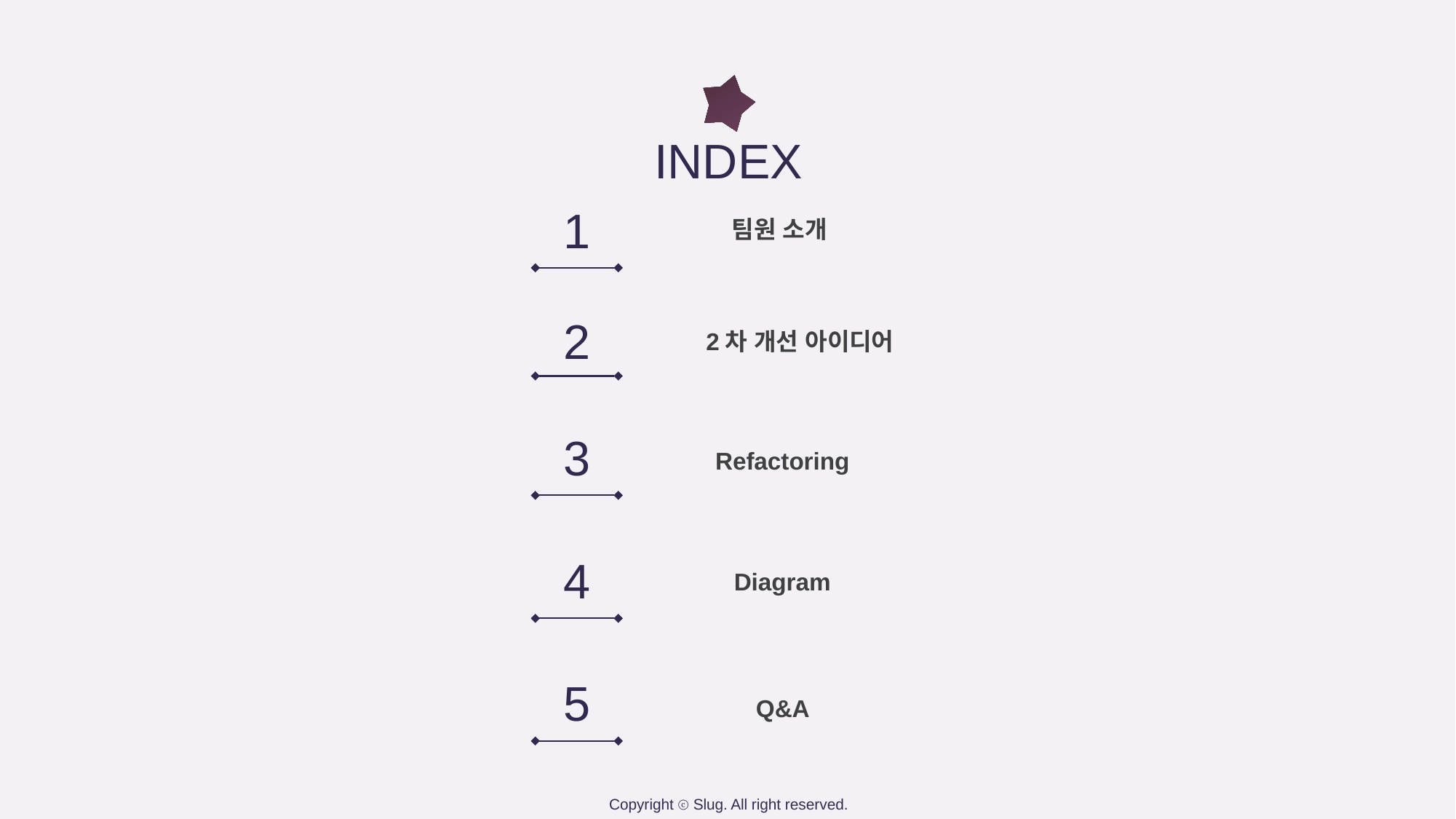

INDEX
1
팀원 소개
2
2차 개선 아이디어
3
Refactoring
4
Diagram
5
Q&A
Copyright ⓒ Slug. All right reserved.